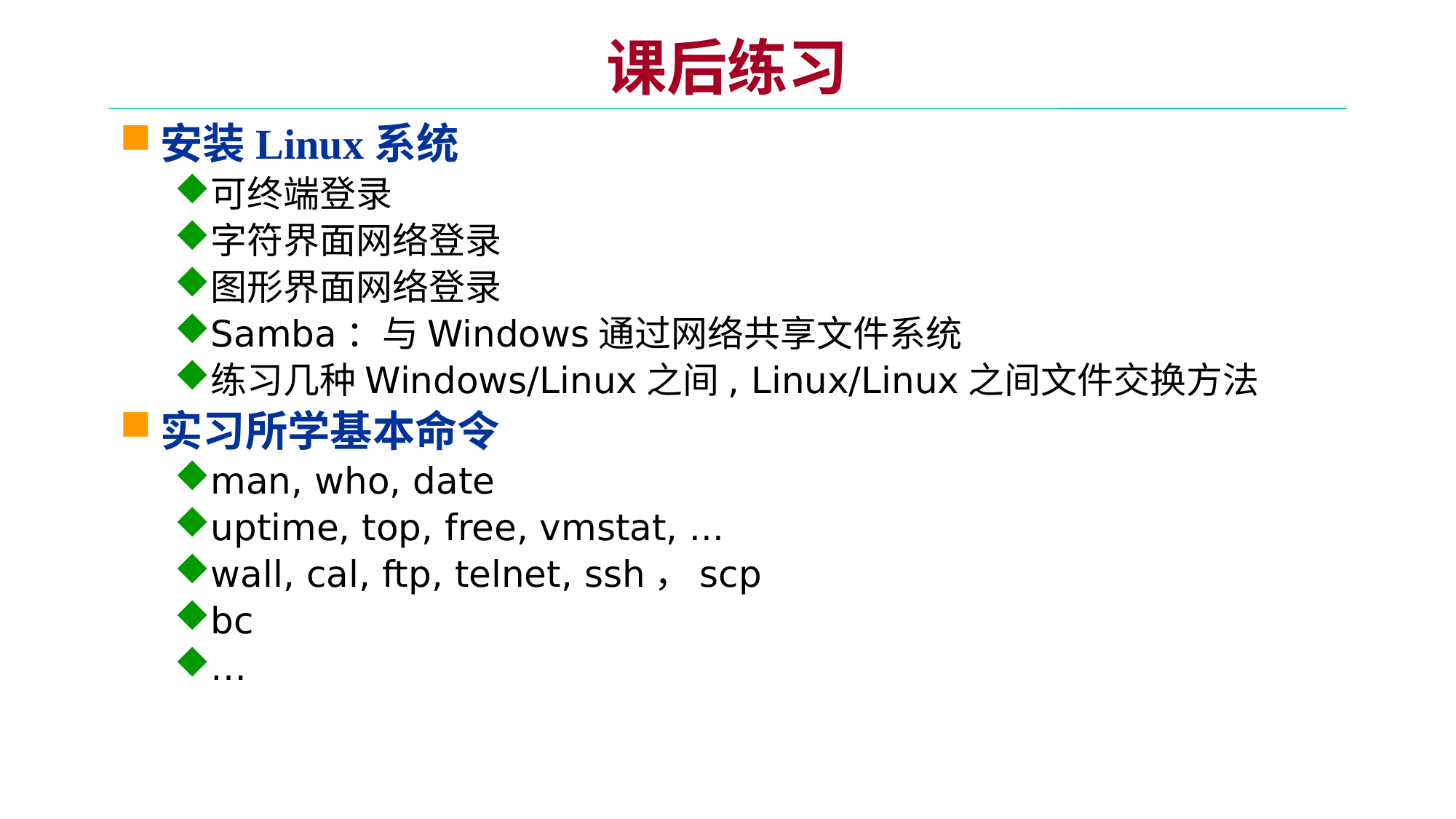

# 课后练习
安装Linux系统
可终端登录
字符界面网络登录
图形界面网络登录
Samba：与Windows通过网络共享文件系统
练习几种Windows/Linux之间, Linux/Linux之间文件交换方法
实习所学基本命令
man, who, date
uptime, top, free, vmstat, ...
wall, cal, ftp, telnet, ssh，scp
bc
…